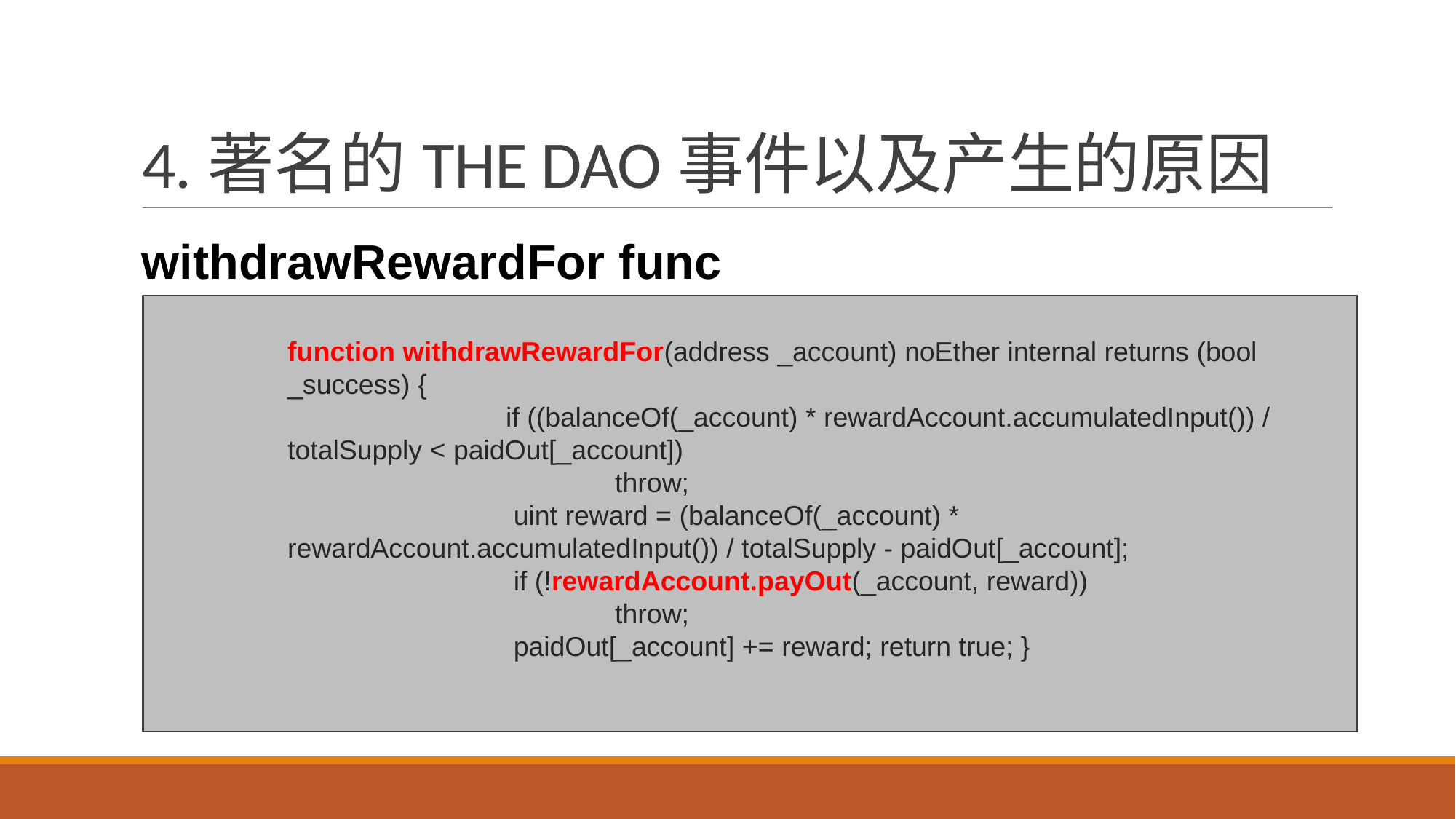

# 4.著名的THE DAO事件以及产生的原因
withdrawRewardFor func

function withdrawRewardFor(address _account) noEther internal returns (bool _success) {
		if ((balanceOf(_account) * rewardAccount.accumulatedInput()) / totalSupply < paidOut[_account])
			throw;
		 uint reward = (balanceOf(_account) * rewardAccount.accumulatedInput()) / totalSupply - paidOut[_account];
		 if (!rewardAccount.payOut(_account, reward))
			throw;
		 paidOut[_account] += reward; return true; }